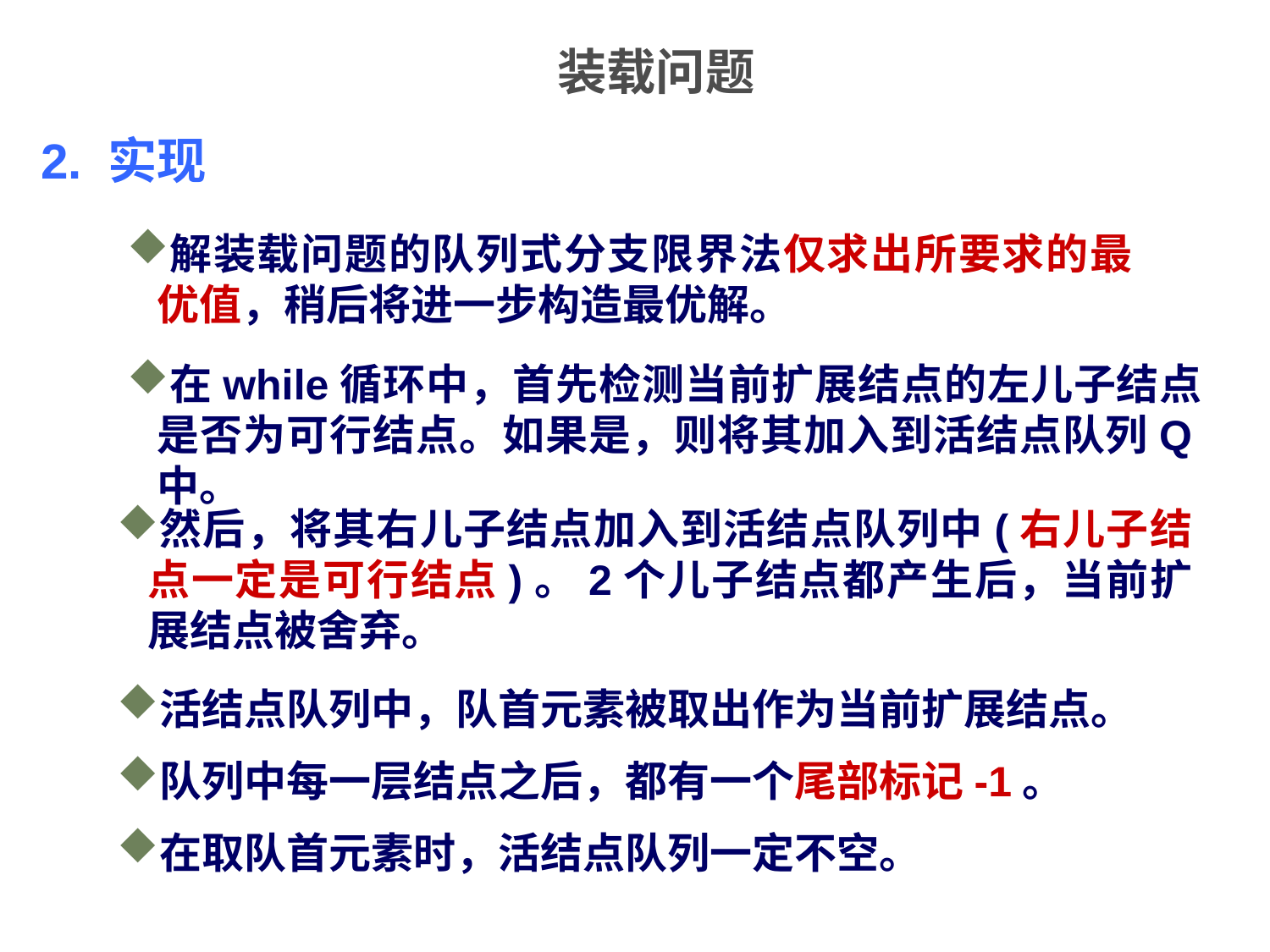

# 装载问题
2. 实现
解装载问题的队列式分支限界法仅求出所要求的最优值，稍后将进一步构造最优解。
在while循环中，首先检测当前扩展结点的左儿子结点是否为可行结点。如果是，则将其加入到活结点队列Q中。
然后，将其右儿子结点加入到活结点队列中(右儿子结点一定是可行结点)。2个儿子结点都产生后，当前扩展结点被舍弃。
活结点队列中，队首元素被取出作为当前扩展结点。
队列中每一层结点之后，都有一个尾部标记-1。
在取队首元素时，活结点队列一定不空。